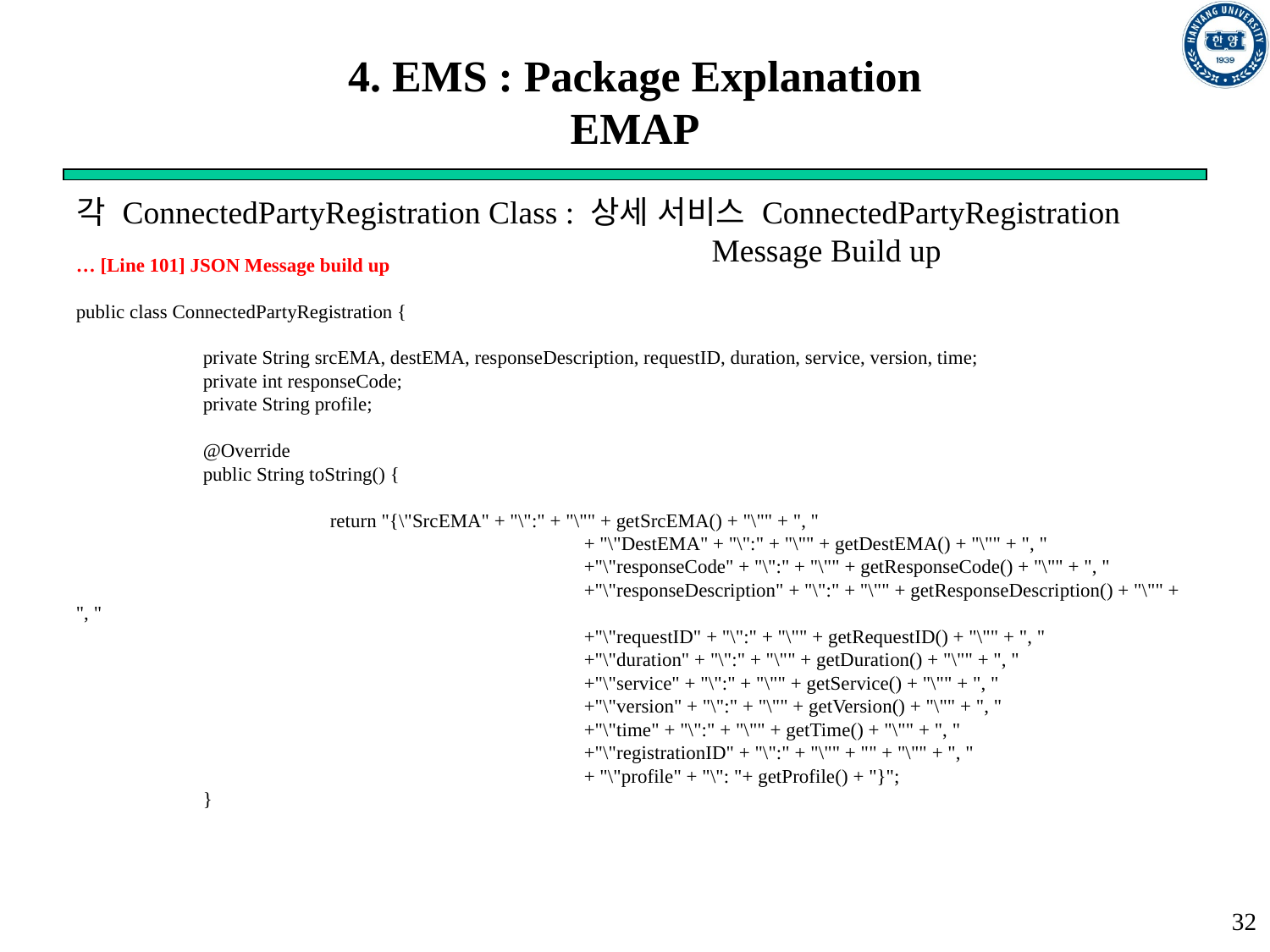

# 4. EMS : Package Explanation EMAP
각 ConnectedPartyRegistration Class : 상세 서비스 ConnectedPartyRegistration
					Message Build up
… [Line 101] JSON Message build up

public class ConnectedPartyRegistration {

	private String srcEMA, destEMA, responseDescription, requestID, duration, service, version, time;
	private int responseCode;
	private String profile;

	@Override
	public String toString() {

		return "{\"SrcEMA" + "\":" + "\"" + getSrcEMA() + "\"" + ", "
				+ "\"DestEMA" + "\":" + "\"" + getDestEMA() + "\"" + ", "
				+"\"responseCode" + "\":" + "\"" + getResponseCode() + "\"" + ", "
				+"\"responseDescription" + "\":" + "\"" + getResponseDescription() + "\"" + ", "
				+"\"requestID" + "\":" + "\"" + getRequestID() + "\"" + ", "
				+"\"duration" + "\":" + "\"" + getDuration() + "\"" + ", "
				+"\"service" + "\":" + "\"" + getService() + "\"" + ", "
				+"\"version" + "\":" + "\"" + getVersion() + "\"" + ", "
				+"\"time" + "\":" + "\"" + getTime() + "\"" + ", "
				+"\"registrationID" + "\":" + "\"" + "" + "\"" + ", "
				+ "\"profile" + "\": "+ getProfile() + "}";
	}
32